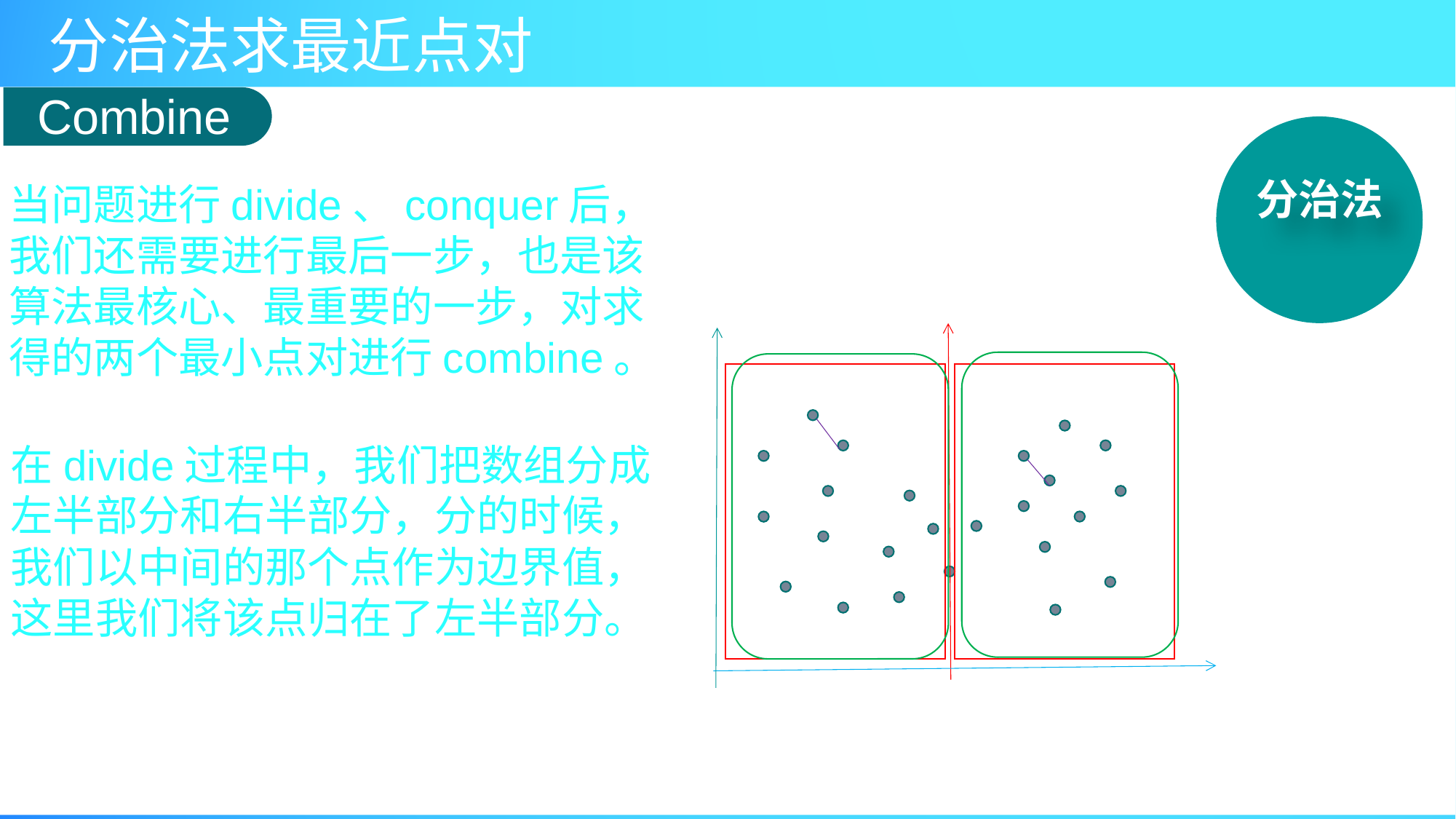

Combine

分治法
当问题进行divide、conquer后，我们还需要进行最后一步，也是该算法最核心、最重要的一步，对求得的两个最小点对进行combine。

在divide过程中，我们把数组分成左半部分和右半部分，分的时候，我们以中间的那个点作为边界值，这里我们将该点归在了左半部分。